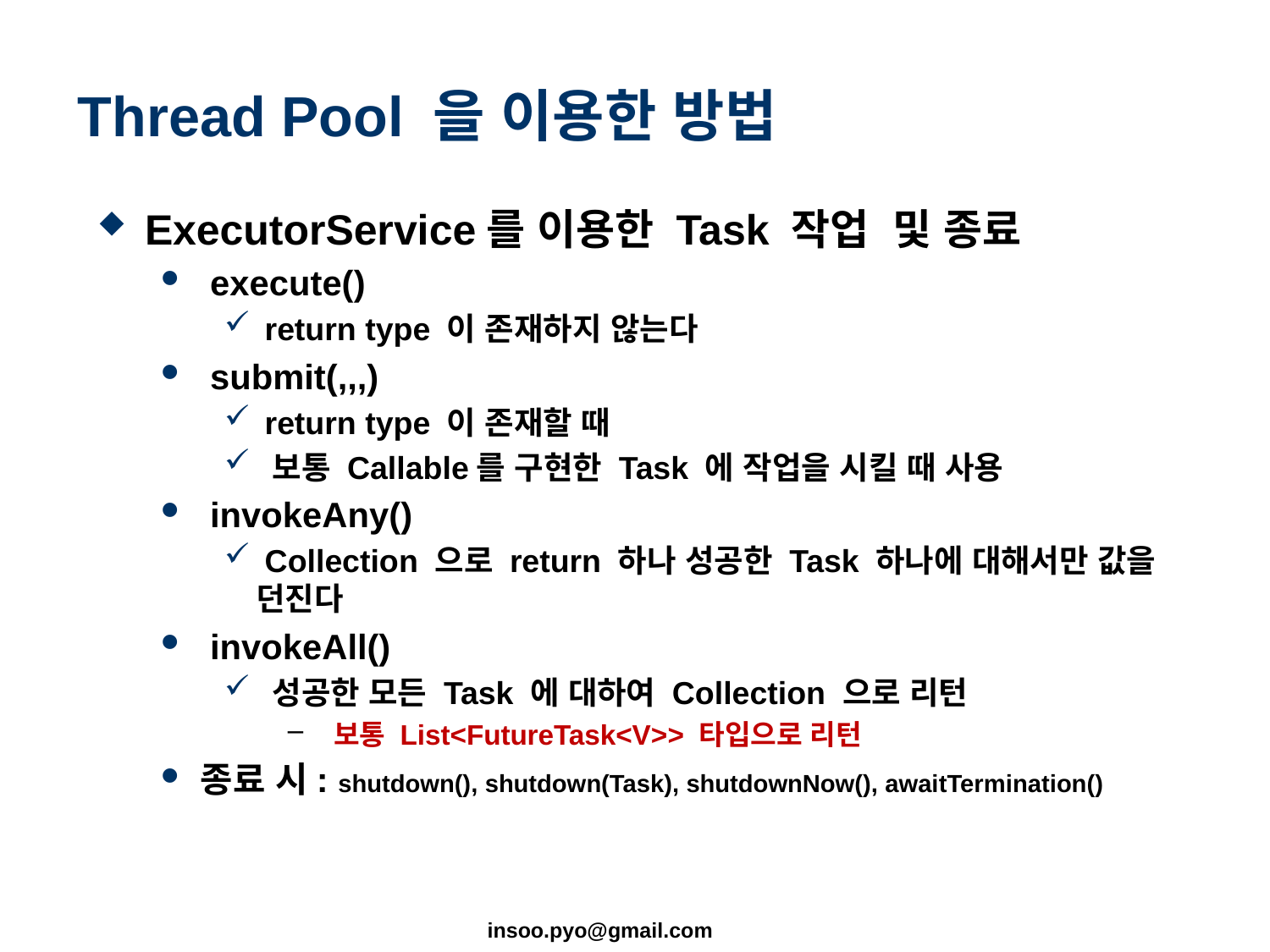

# Thread Pool 을 이용한 방법
ExecutorService를 이용한 Task 작업  및 종료
 execute()
 return type 이 존재하지 않는다
 submit(,,,)
 return type 이 존재할 때
 보통 Callable를 구현한 Task 에 작업을 시킬 때 사용
 invokeAny()
 Collection 으로 return 하나 성공한 Task 하나에 대해서만 값을 던진다
 invokeAll()
 성공한 모든 Task 에 대하여 Collection 으로 리턴
 보통 List<FutureTask<V>> 타입으로 리턴
종료 시: shutdown(), shutdown(Task), shutdownNow(), awaitTermination()